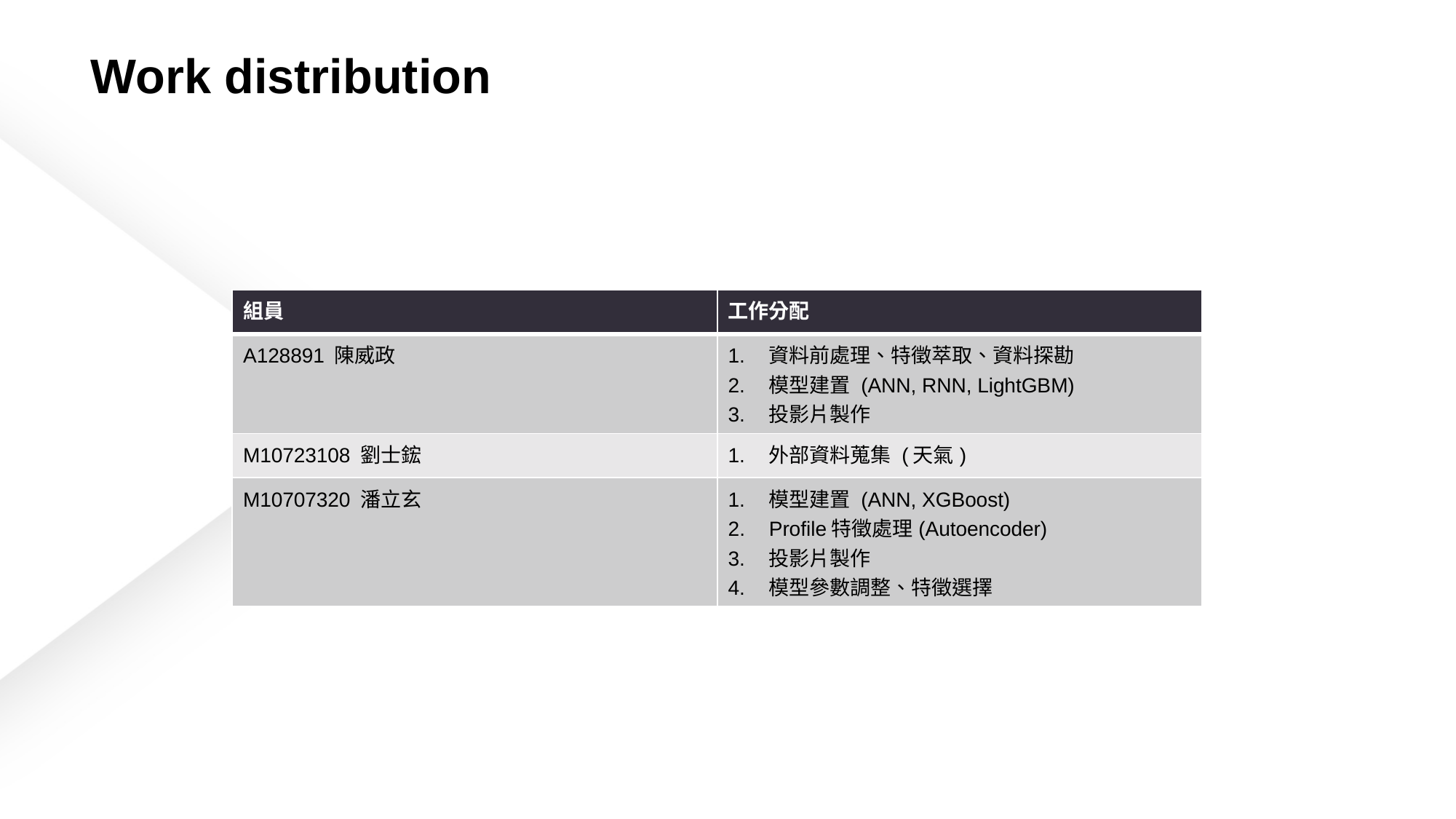

Work distribution
| 組員 | 工作分配 |
| --- | --- |
| A128891 陳威政 | 資料前處理、特徵萃取、資料探勘 模型建置 (ANN, RNN, LightGBM) 投影片製作 |
| M10723108 劉士鋐 | 外部資料蒐集 (天氣) |
| M10707320 潘立玄 | 模型建置 (ANN, XGBoost) Profile特徵處理(Autoencoder) 投影片製作 模型參數調整、特徵選擇 |